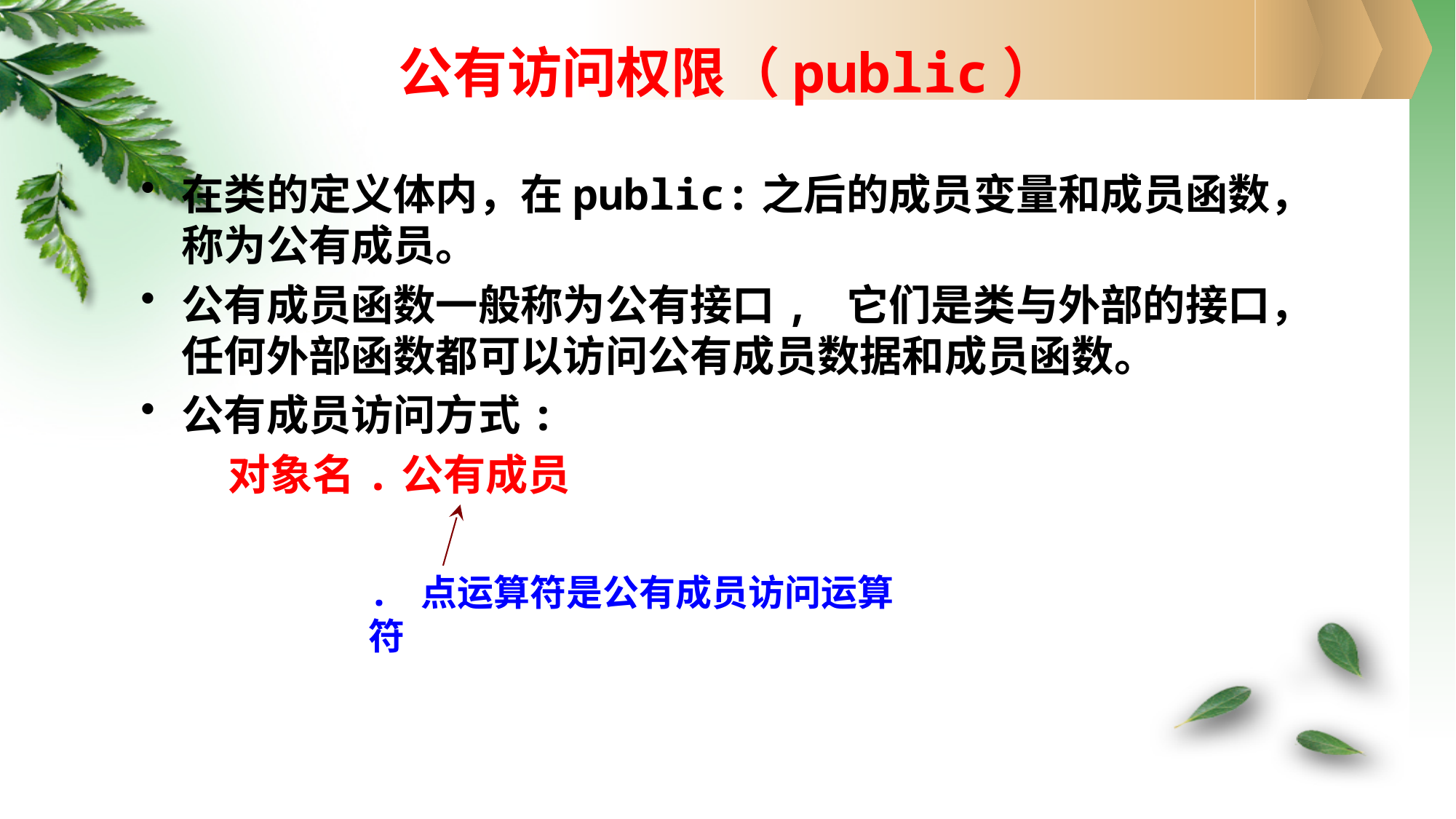

# 公有访问权限（public）
在类的定义体内，在public:之后的成员变量和成员函数，称为公有成员。
公有成员函数一般称为公有接口, 它们是类与外部的接口，任何外部函数都可以访问公有成员数据和成员函数。
公有成员访问方式:
        对象名.公有成员

. 点运算符是公有成员访问运算符